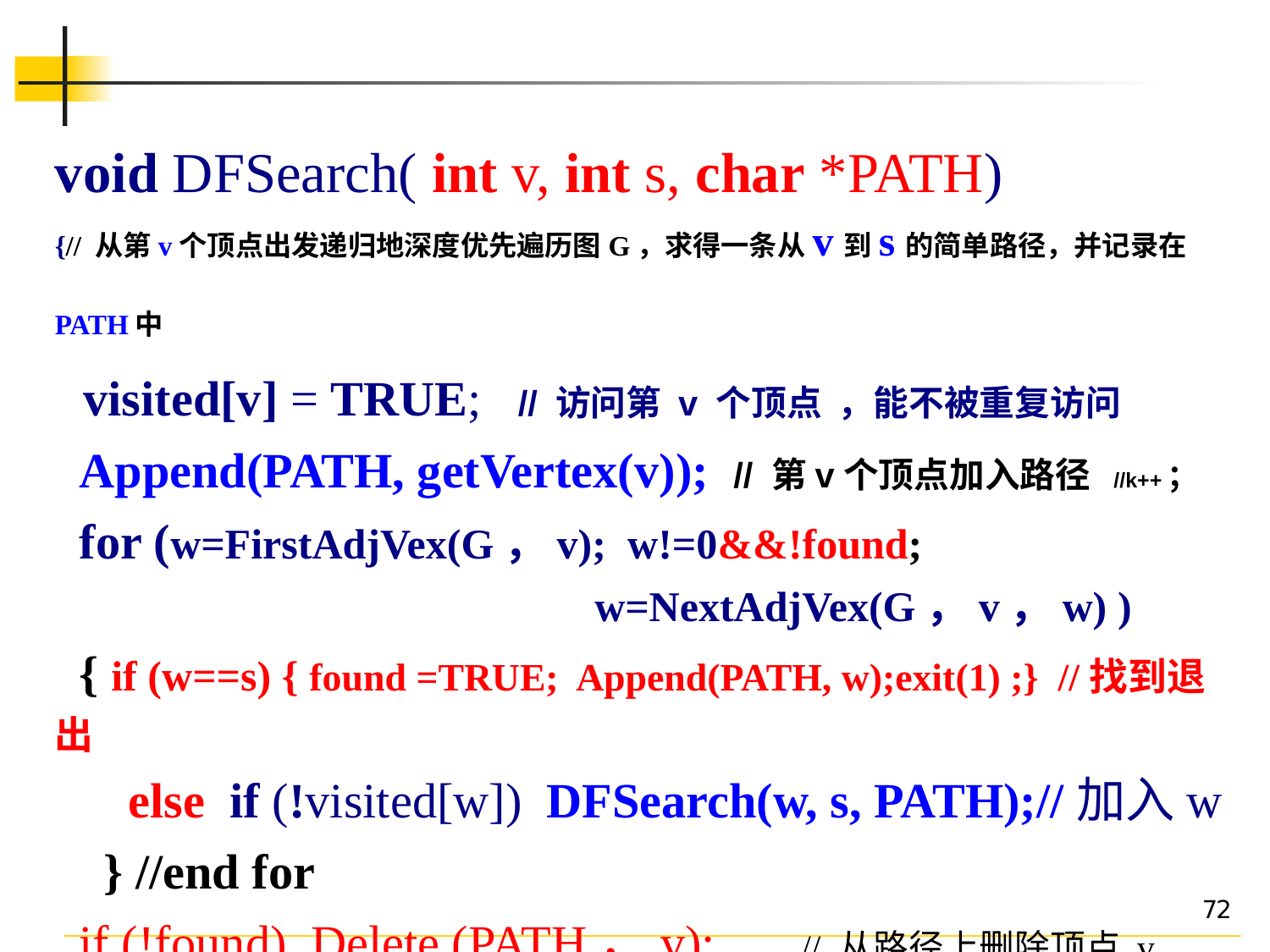

void DFSearch( int v, int s, char *PATH)
{// 从第v个顶点出发递归地深度优先遍历图G，求得一条从v到s的简单路径，并记录在PATH中
  visited[v] = TRUE;   // 访问第 v 个顶点  ，能不被重复访问
  Append(PATH, getVertex(v));  // 第v个顶点加入路径 //k++；
  for (w=FirstAdjVex(G，v);  w!=0&&!found;
                                                   w=NextAdjVex(G，v，w) )
  { if (w==s) { found =TRUE;  Append(PATH, w);exit(1) ;}  //找到退出
      else  if (!visited[w])  DFSearch(w, s, PATH);//加入w
    } //end for
  if (!found)  Delete (PATH，v);       // 从路径上删除顶点 v
} //
72